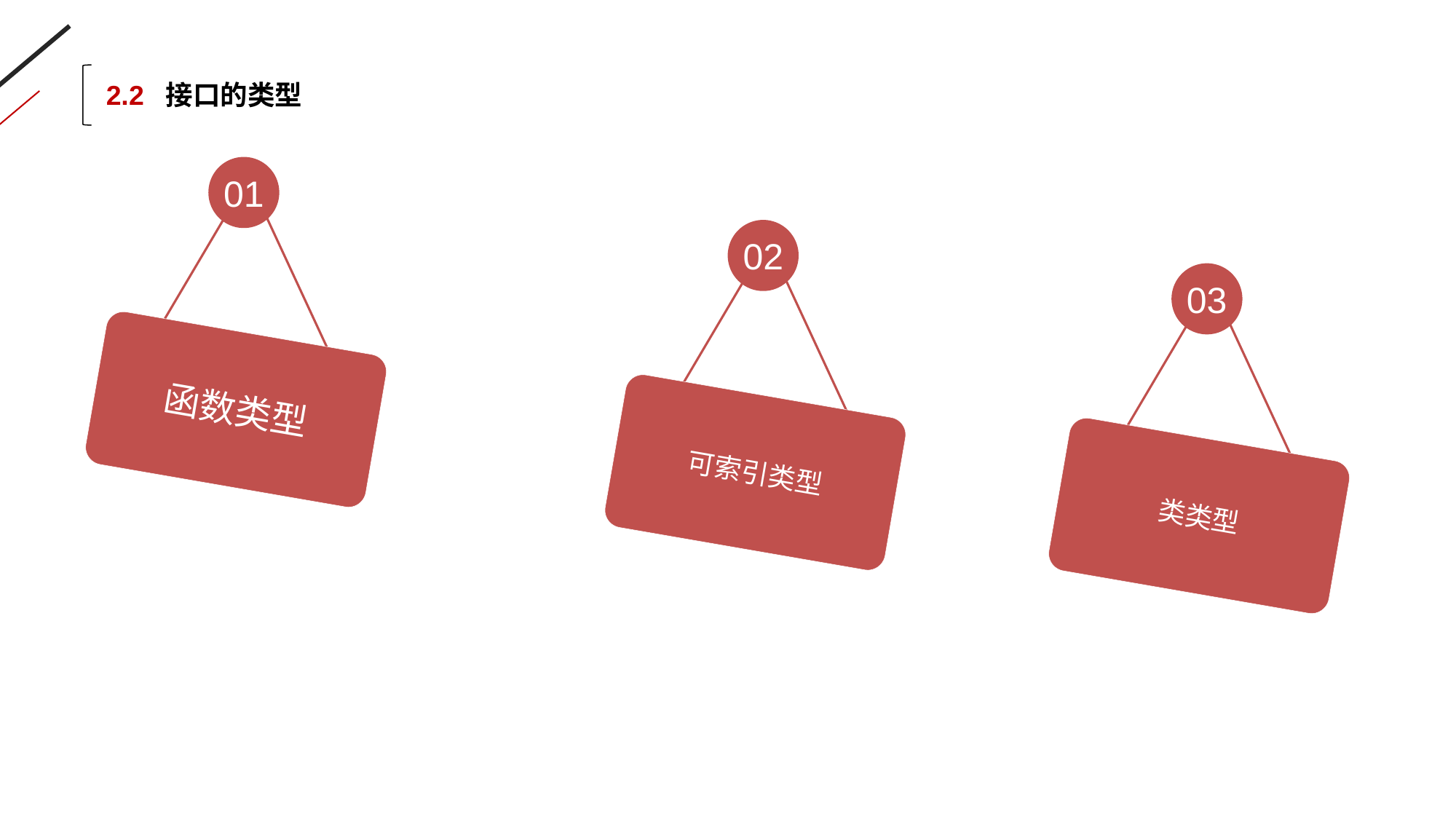

2.2  接口的类型
01

02

03

函数类型
可索引类型
类类型